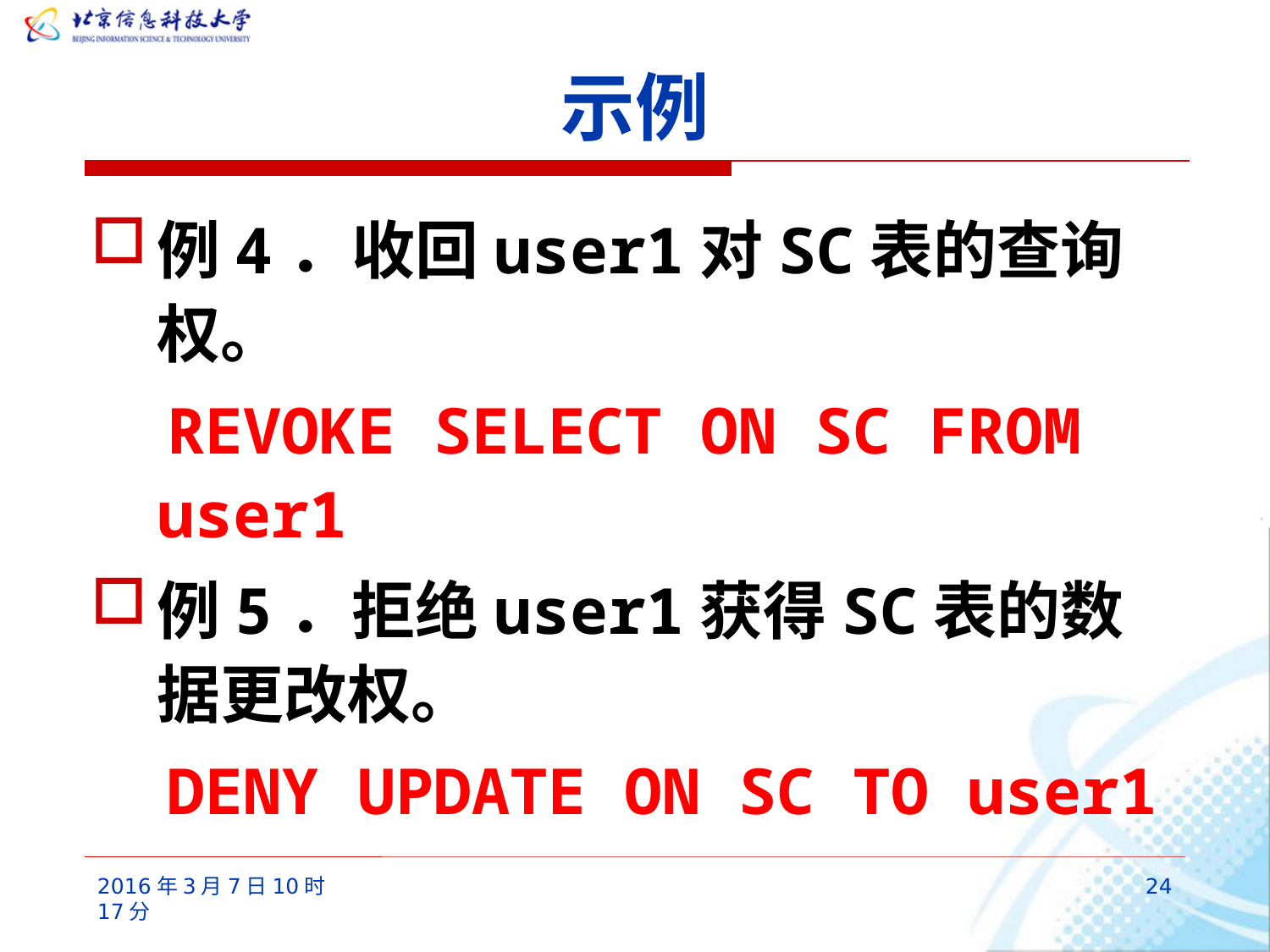

# 示例
例4．收回user1对SC表的查询权。
  REVOKE SELECT ON SC FROM user1
例5．拒绝user1获得SC表的数据更改权。
  DENY UPDATE ON SC TO user1

2016年3月7日10时17分
24